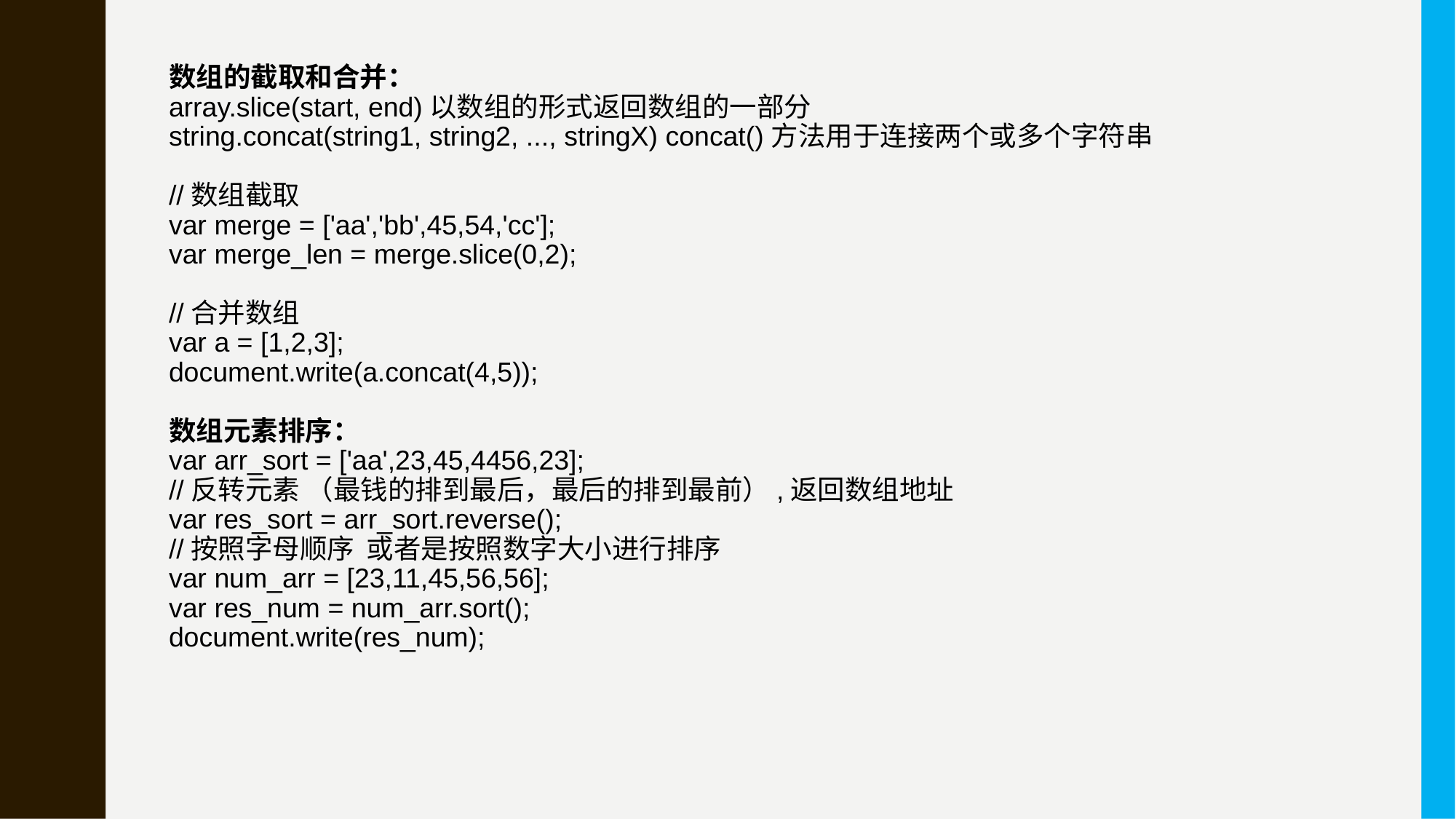

数组的截取和合并：
array.slice(start, end)以数组的形式返回数组的一部分
string.concat(string1, string2, ..., stringX) concat()方法用于连接两个或多个字符串

//数组截取
var merge = ['aa','bb',45,54,'cc'];
var merge_len = merge.slice(0,2);

//合并数组
var a = [1,2,3];
document.write(a.concat(4,5));

数组元素排序：
var arr_sort = ['aa',23,45,4456,23];
//反转元素 （最钱的排到最后，最后的排到最前）,返回数组地址
var res_sort = arr_sort.reverse();
//按照字母顺序  或者是按照数字大小进行排序
var num_arr = [23,11,45,56,56];
var res_num = num_arr.sort();
document.write(res_num);